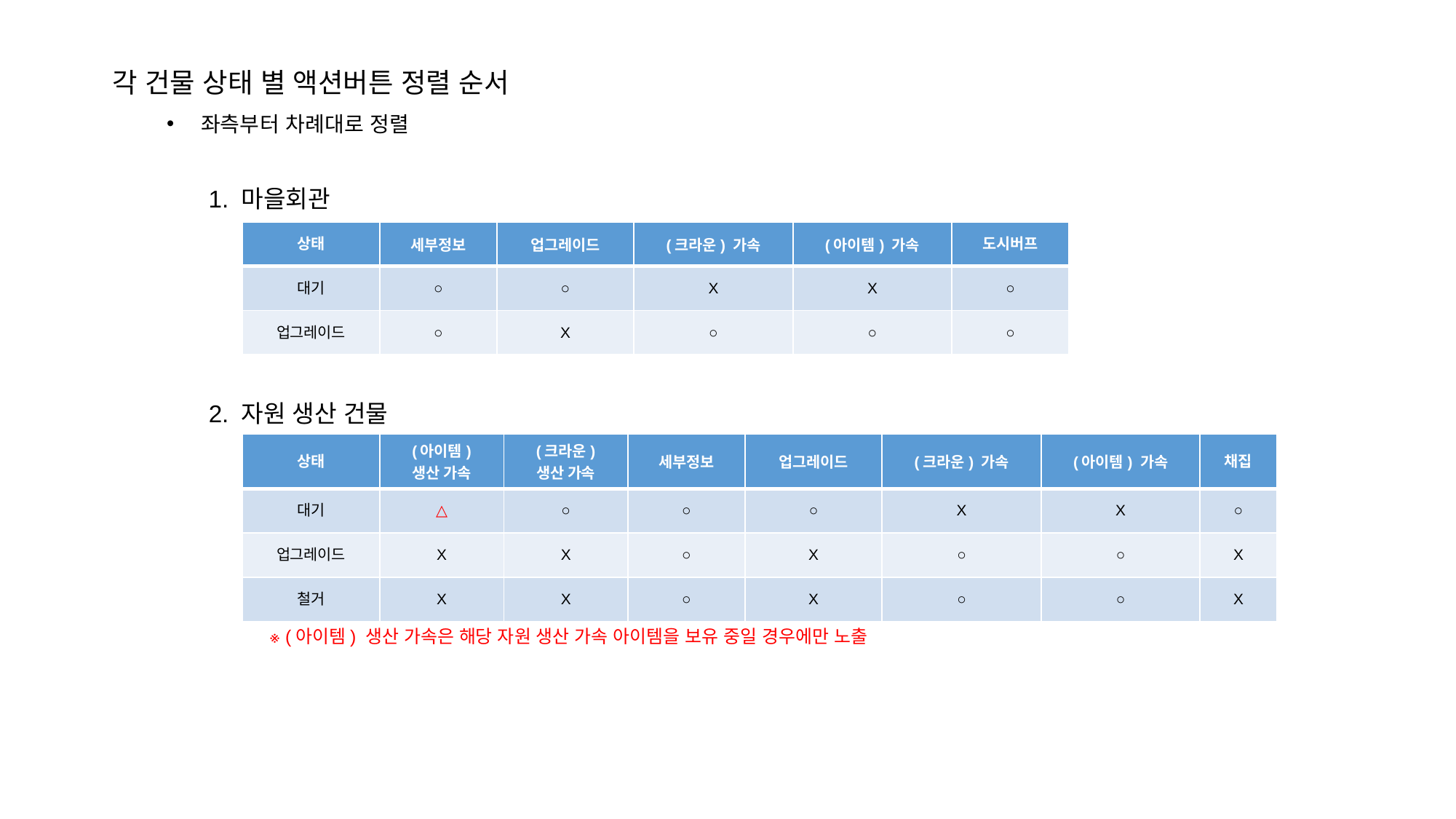

각 건물 상태 별 액션버튼 정렬 순서
좌측부터 차례대로 정렬
1. 마을회관
| 상태 | 세부정보 | 업그레이드 | (크라운) 가속 | (아이템) 가속 | 도시버프 |
| --- | --- | --- | --- | --- | --- |
| 대기 | ○ | ○ | X | X | ○ |
| 업그레이드 | ○ | X | ○ | ○ | ○ |
2. 자원 생산 건물
| 상태 | (아이템) 생산 가속 | (크라운) 생산 가속 | 세부정보 | 업그레이드 | (크라운) 가속 | (아이템) 가속 | 채집 |
| --- | --- | --- | --- | --- | --- | --- | --- |
| 대기 | △ | ○ | ○ | ○ | X | X | ○ |
| 업그레이드 | X | X | ○ | X | ○ | ○ | X |
| 철거 | X | X | ○ | X | ○ | ○ | X |
※ (아이템) 생산 가속은 해당 자원 생산 가속 아이템을 보유 중일 경우에만 노출